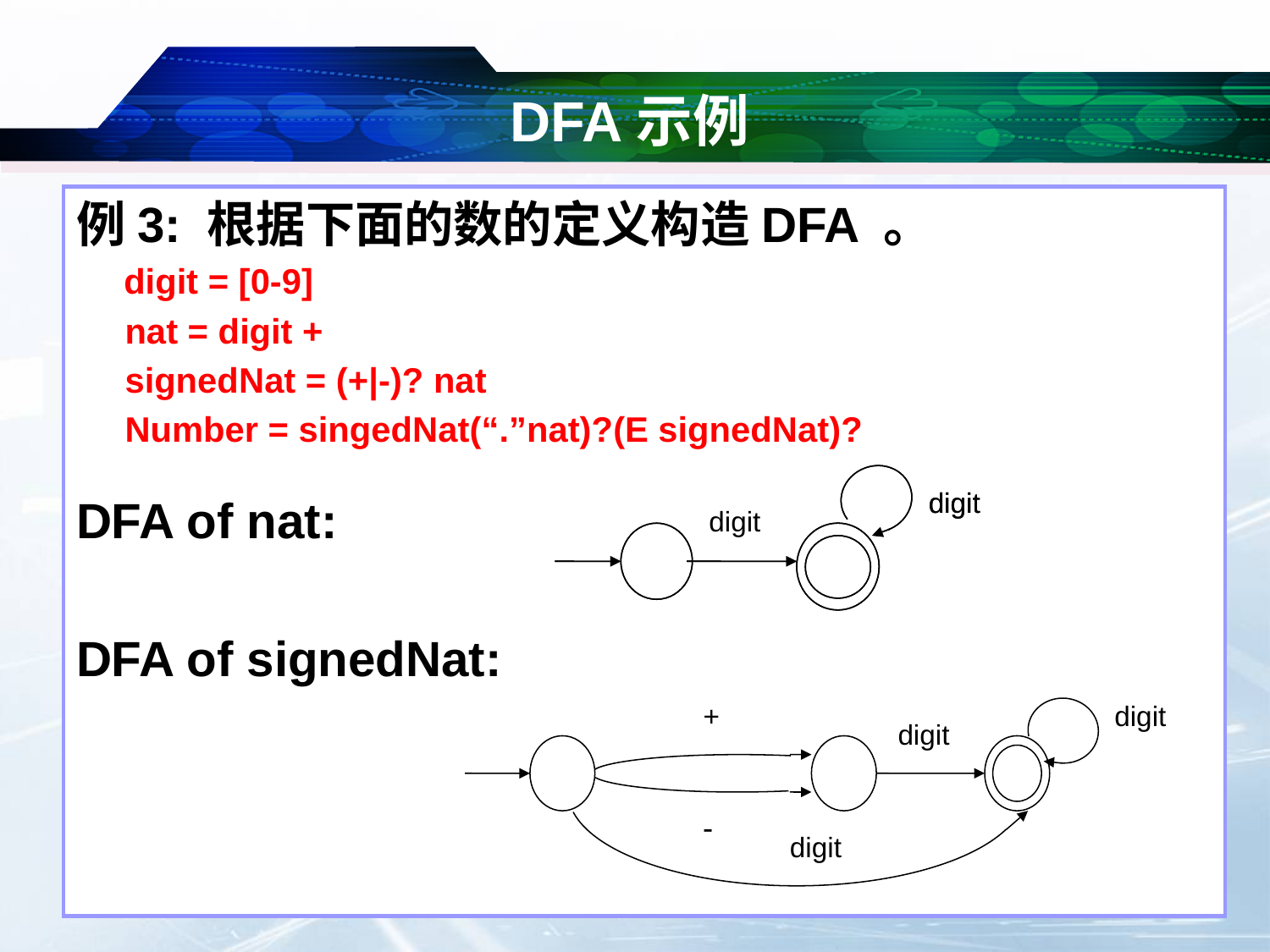

# DFA示例
例3: 根据下面的数的定义构造DFA 。
	digit = [0-9]
     nat = digit +
     signedNat = (+|-)? nat
     Number = singedNat(“.”nat)?(E signedNat)?
DFA of nat:

DFA of signedNat:

digit
digit
digit

digit
+
digit

−

digit